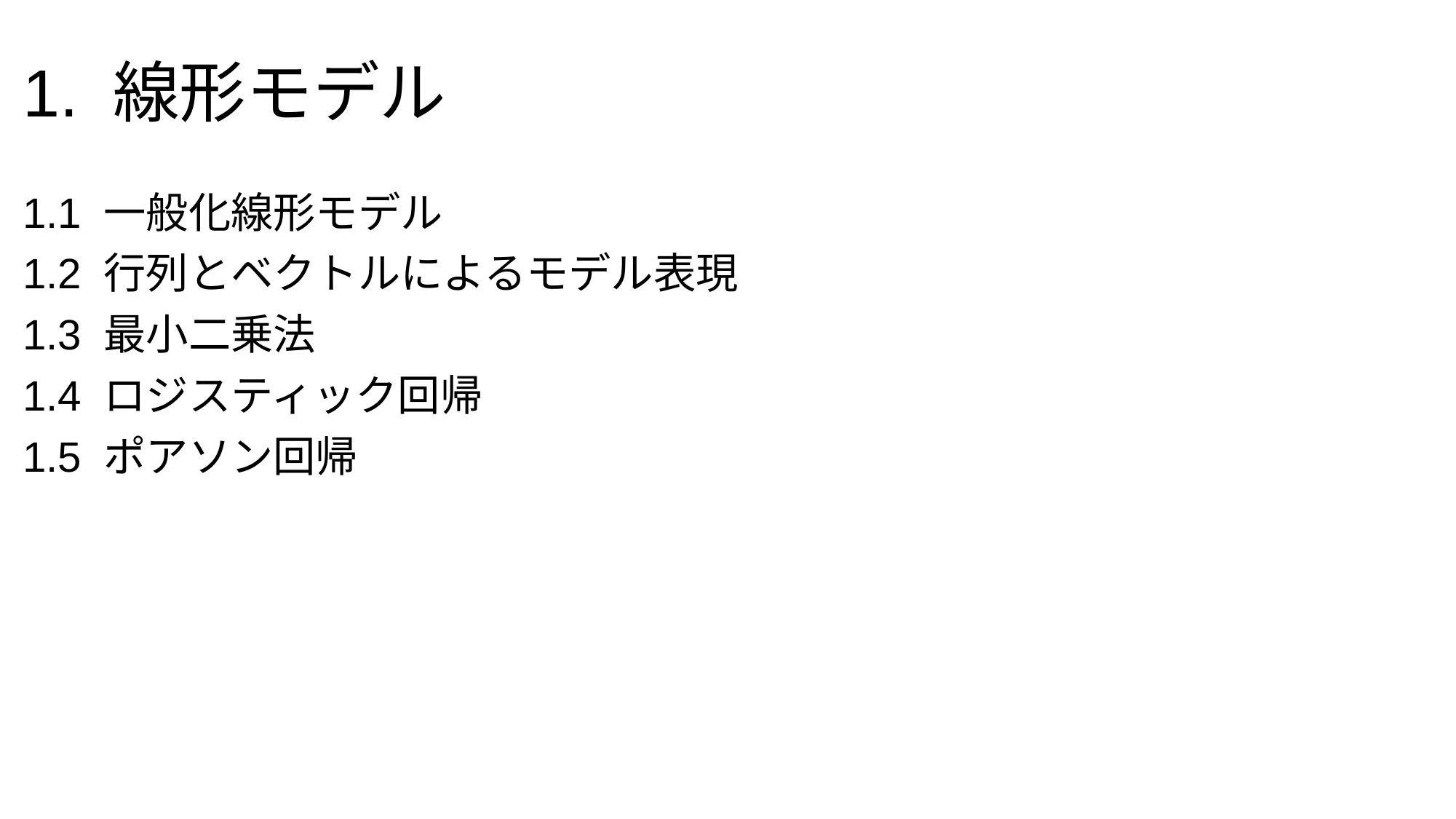

# 1. 線形モデル
1.1 一般化線形モデル
1.2 行列とベクトルによるモデル表現
1.3 最小二乗法
1.4 ロジスティック回帰
1.5 ポアソン回帰